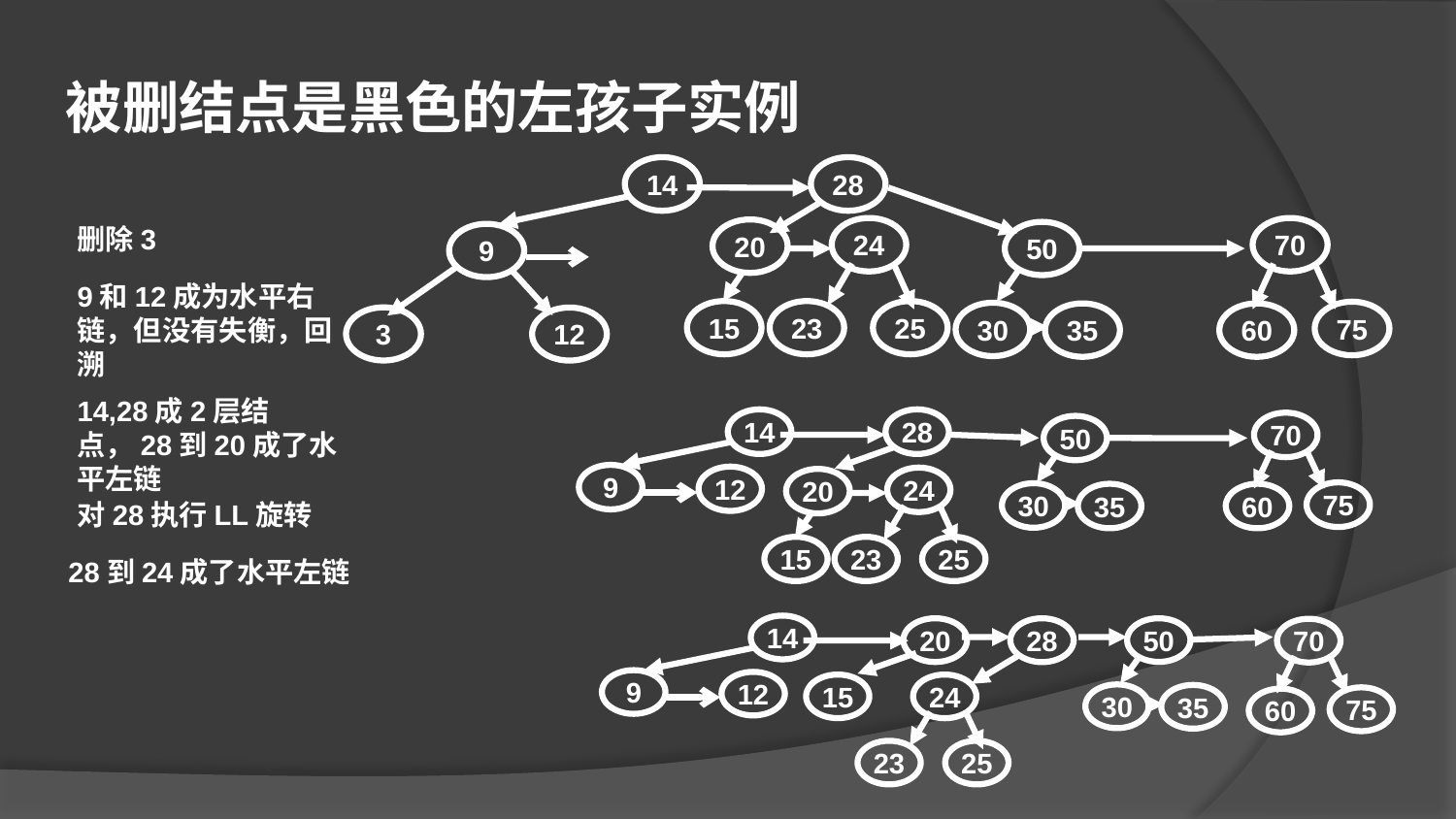

被删结点是黑色的左孩子实例
14
28

24
70
20
50

15
23
25
75
30
35
60

删除3
9

3

9和12成为水平右链，但没有失衡，回溯
12
14,28成2层结点，28到20成了水平左链
14
28
70
50

9
12
24
20
75
30
35
60

15
23
25
对28执行LL旋转
28到24成了水平左链
14
20
28
50
70

9
12
15
24
30
35
75
60

23
25